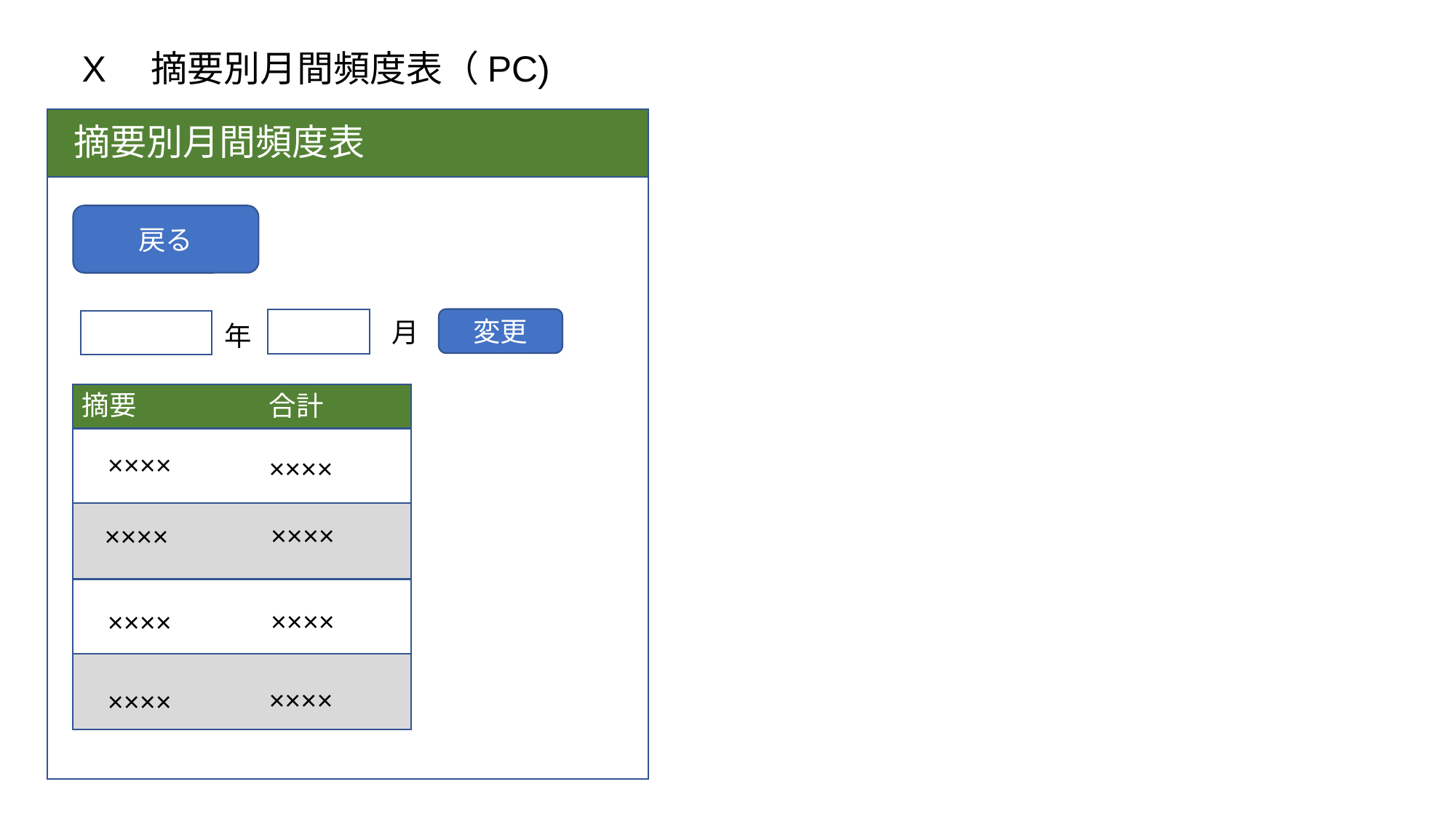

X　摘要別月間頻度表（PC)

摘要別月間頻度表
戻る
変更
月

年
摘要
合計

××××
××××

××××
××××

××××
××××

××××
××××